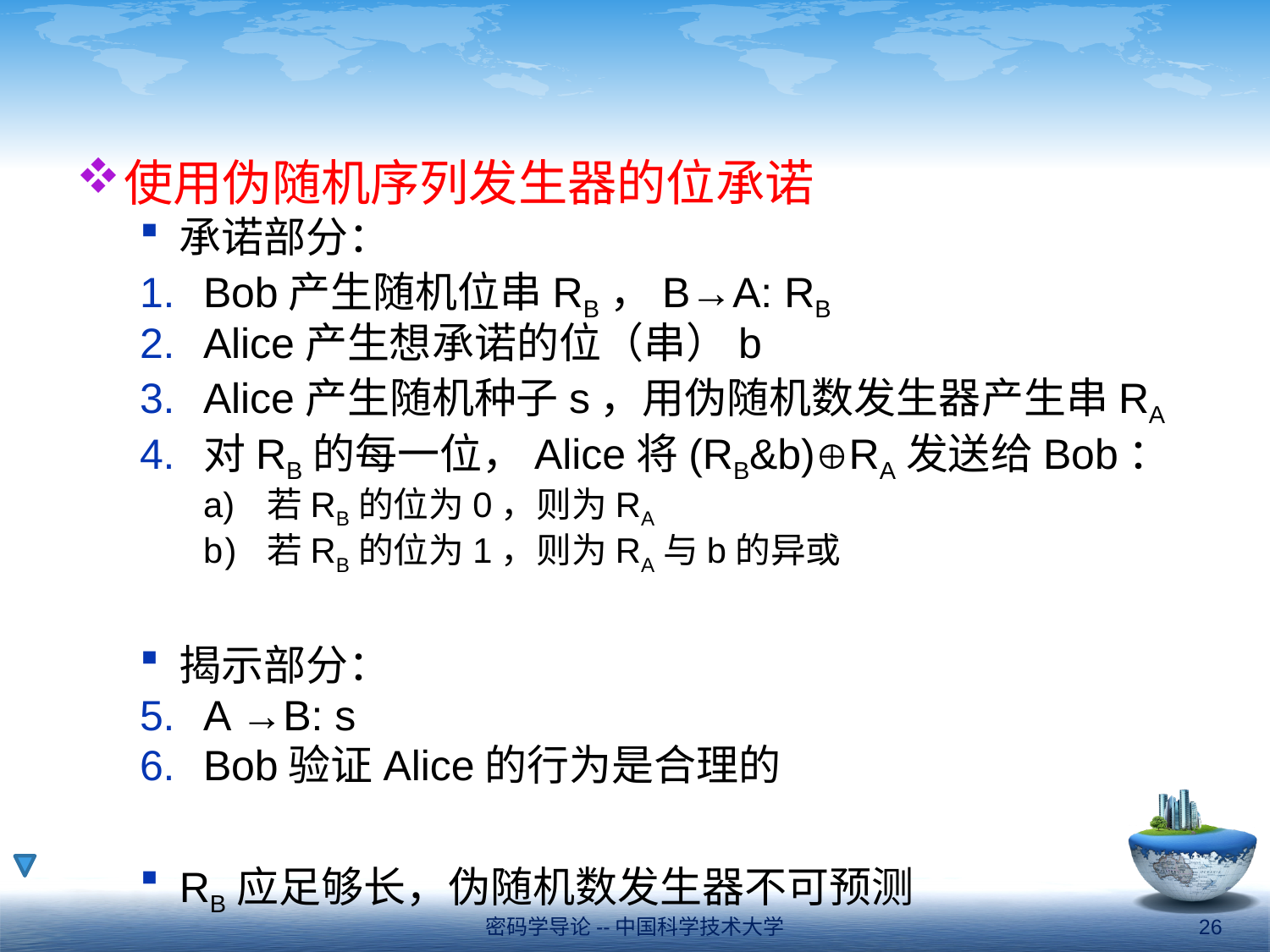

#
使用伪随机序列发生器的位承诺
承诺部分：
Bob产生随机位串RB，B→A: RB
Alice产生想承诺的位（串）b
Alice产生随机种子s，用伪随机数发生器产生串RA
对RB的每一位，Alice将(RB&b)⊕RA发送给Bob：
若RB的位为0，则为RA
若RB的位为1，则为RA与b的异或

揭示部分：
A →B: s
Bob验证Alice的行为是合理的

RB应足够长，伪随机数发生器不可预测

密码学导论--中国科学技术大学
26